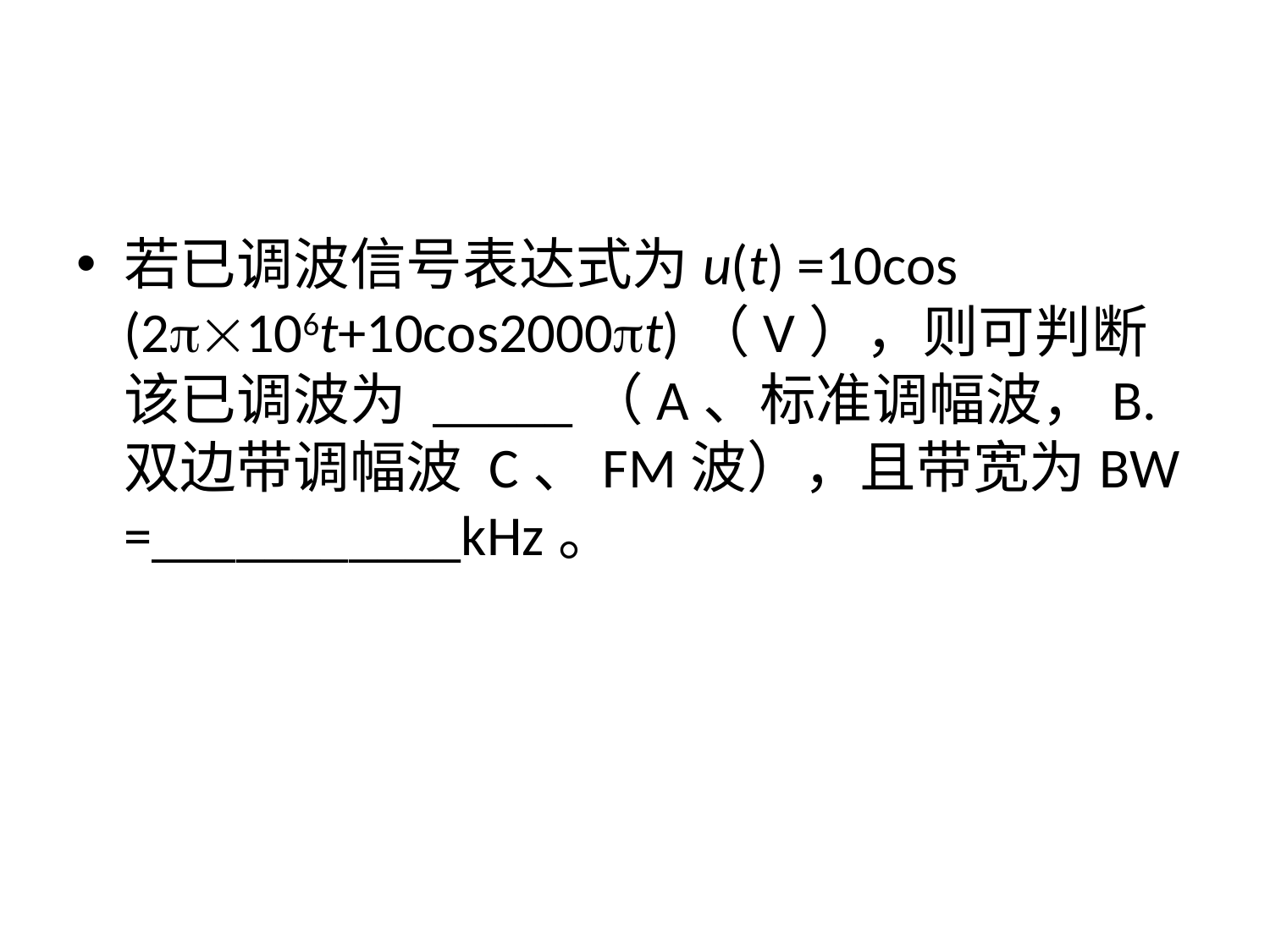

#
若已调波信号表达式为u(t) =10cos (2π×106t+10cos2000πt)（V），则可判断该已调波为 _____（A、标准调幅波，B.双边带调幅波 C、FM波），且带宽为BW =___________kHz。